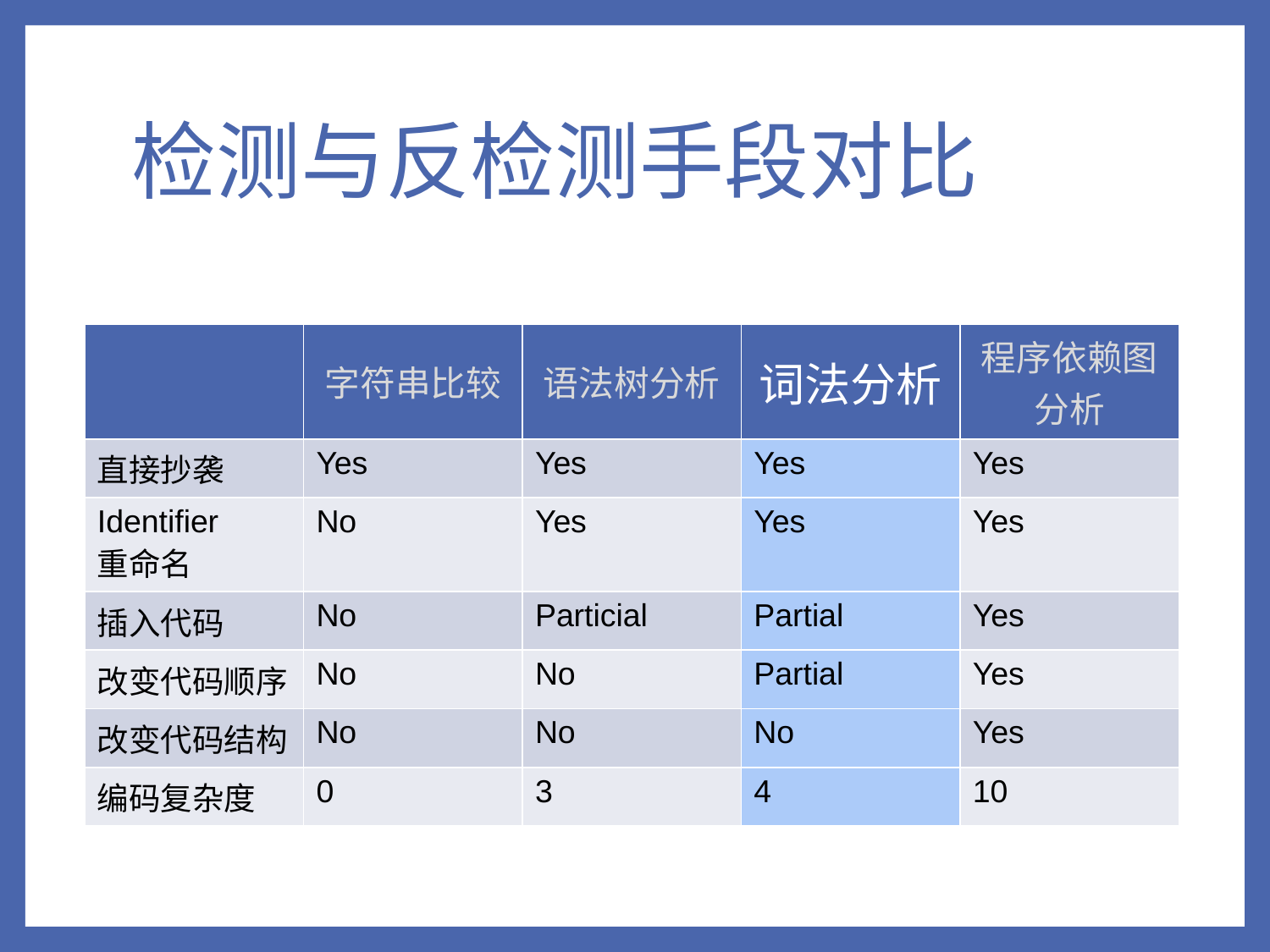

检测与反检测手段对比
|  | 字符串比较 | 语法树分析 | 词法分析 | 程序依赖图分析 |
| --- | --- | --- | --- | --- |
| 直接抄袭 | Yes | Yes | Yes | Yes |
| Identifier 重命名 | No | Yes | Yes | Yes |
| 插入代码 | No | Particial | Partial | Yes |
| 改变代码顺序 | No | No | Partial | Yes |
| 改变代码结构 | No | No | No | Yes |
| 编码复杂度 | 0 | 3 | 4 | 10 |